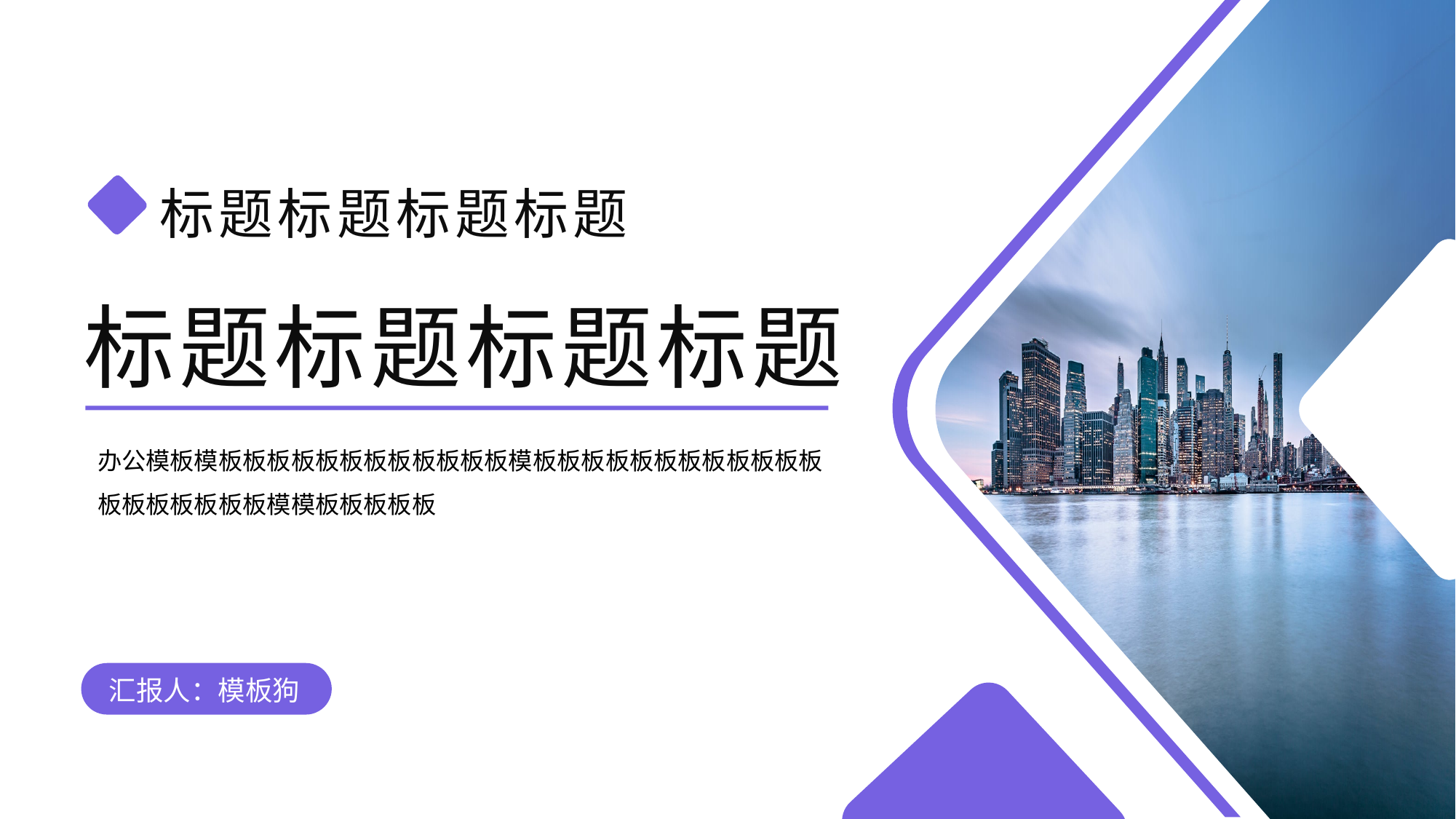

标题标题标题标题

标题标题标题标题

办公模板模板板板板板板板板板板板板模板板板板板板板板板板板板板板板板板板板模模板板板板板

汇报人：模板狗